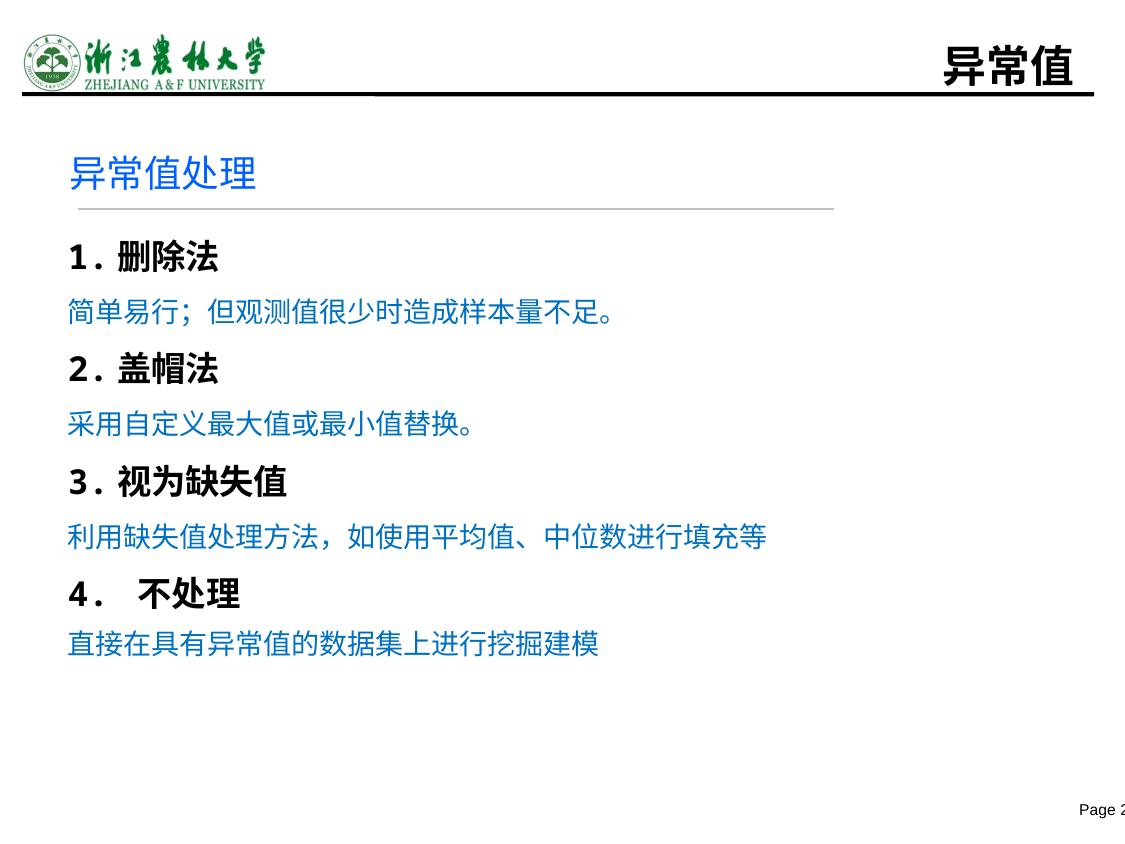

# 异常值
异常值处理
1.删除法
简单易行；但观测值很少时造成样本量不足。
2.盖帽法
采用自定义最大值或最小值替换。
3.视为缺失值
利用缺失值处理方法，如使用平均值、中位数进行填充等
4. 不处理
直接在具有异常值的数据集上进行挖掘建模